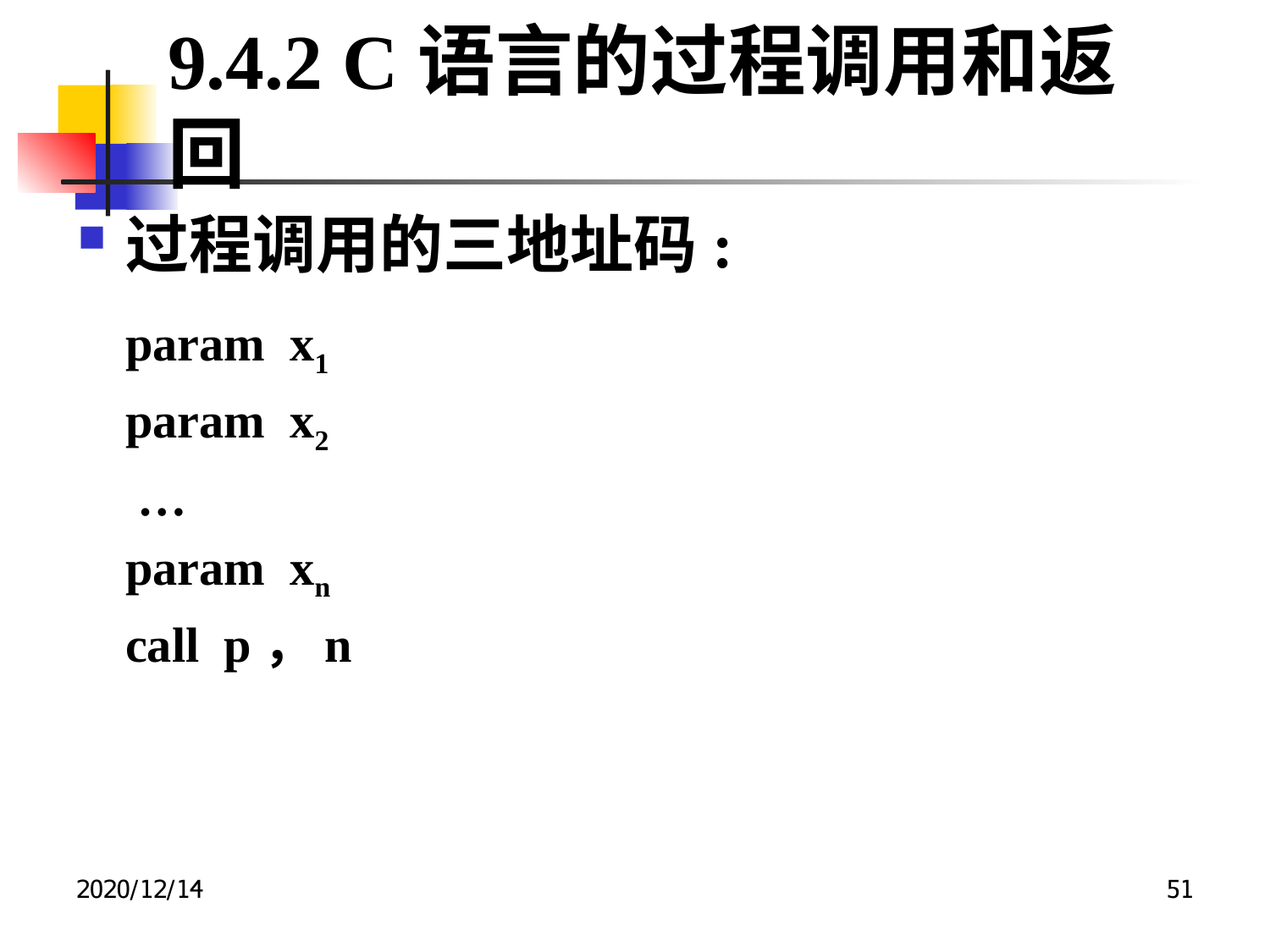

9.4.2 C语言的过程调用和返回
过程调用的三地址码:
	param  x1
	param  x2
 	 …
	param  xn
	call  p，n
2020/12/14
51